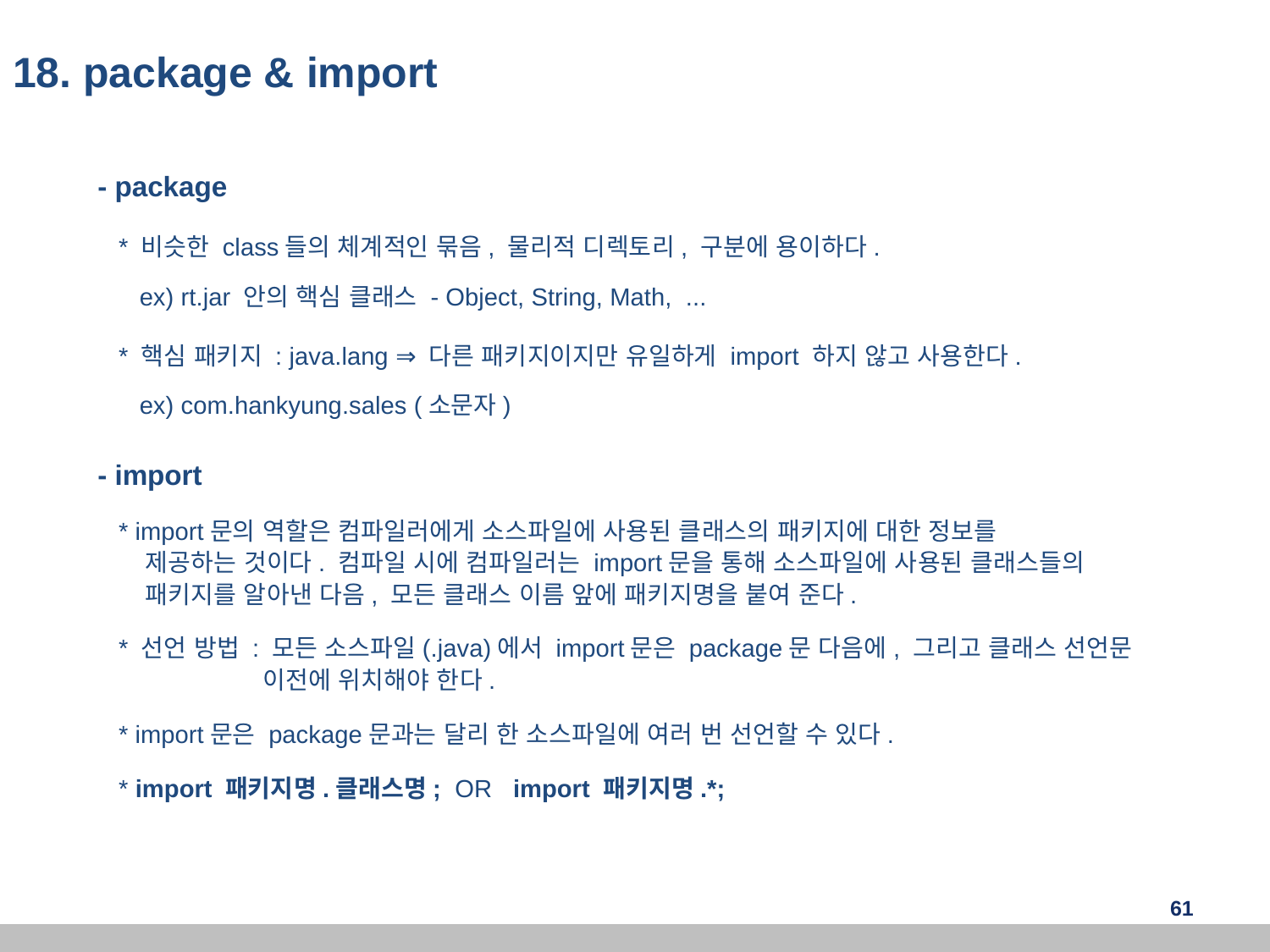

18. package & import
- package

   * 비슷한 class들의 체계적인 묶음, 물리적 디렉토리, 구분에 용이하다.

      ex) rt.jar 안의 핵심 클래스 - Object, String, Math,  ...

   * 핵심 패키지 : java.lang ⇒ 다른 패키지이지만 유일하게 import 하지 않고 사용한다.

      ex) com.hankyung.sales (소문자)

- import

   * import문의 역할은 컴파일러에게 소스파일에 사용된 클래스의 패키지에 대한 정보를
      제공하는 것이다. 컴파일 시에 컴파일러는 import문을 통해 소스파일에 사용된 클래스들의
      패키지를 알아낸 다음, 모든 클래스 이름 앞에 패키지명을 붙여 준다.

   * 선언 방법 : 모든 소스파일(.java)에서 import문은 package문 다음에, 그리고 클래스 선언문
	                이전에 위치해야 한다.

   * import문은 package문과는 달리 한 소스파일에 여러 번 선언할 수 있다.

   * import 패키지명.클래스명;  OR   import 패키지명.*;
61